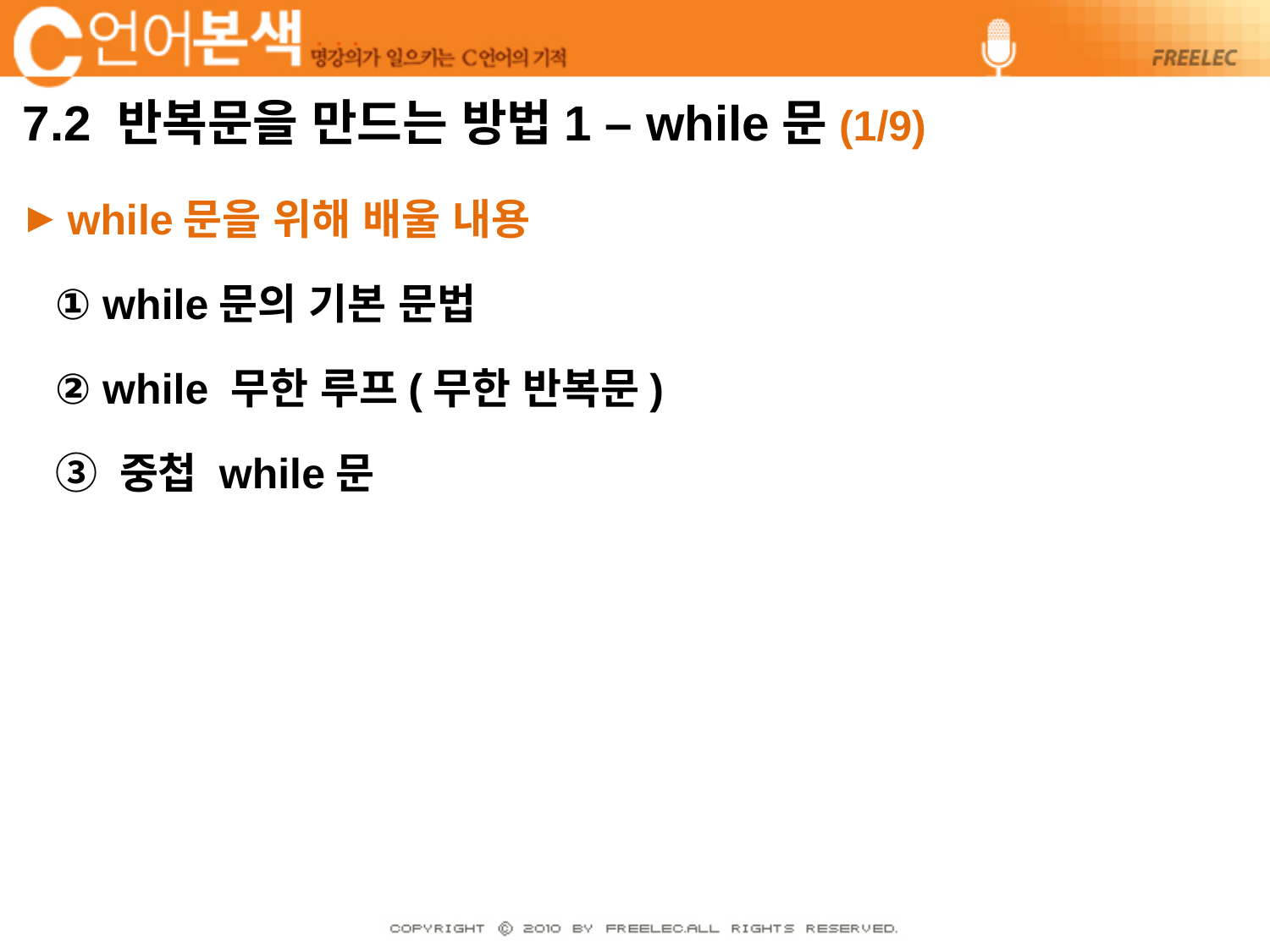

# 7.2 반복문을 만드는 방법1 – while문(1/9)
while문을 위해 배울 내용
① while문의 기본 문법
② while 무한 루프(무한 반복문)
③ 중첩 while문